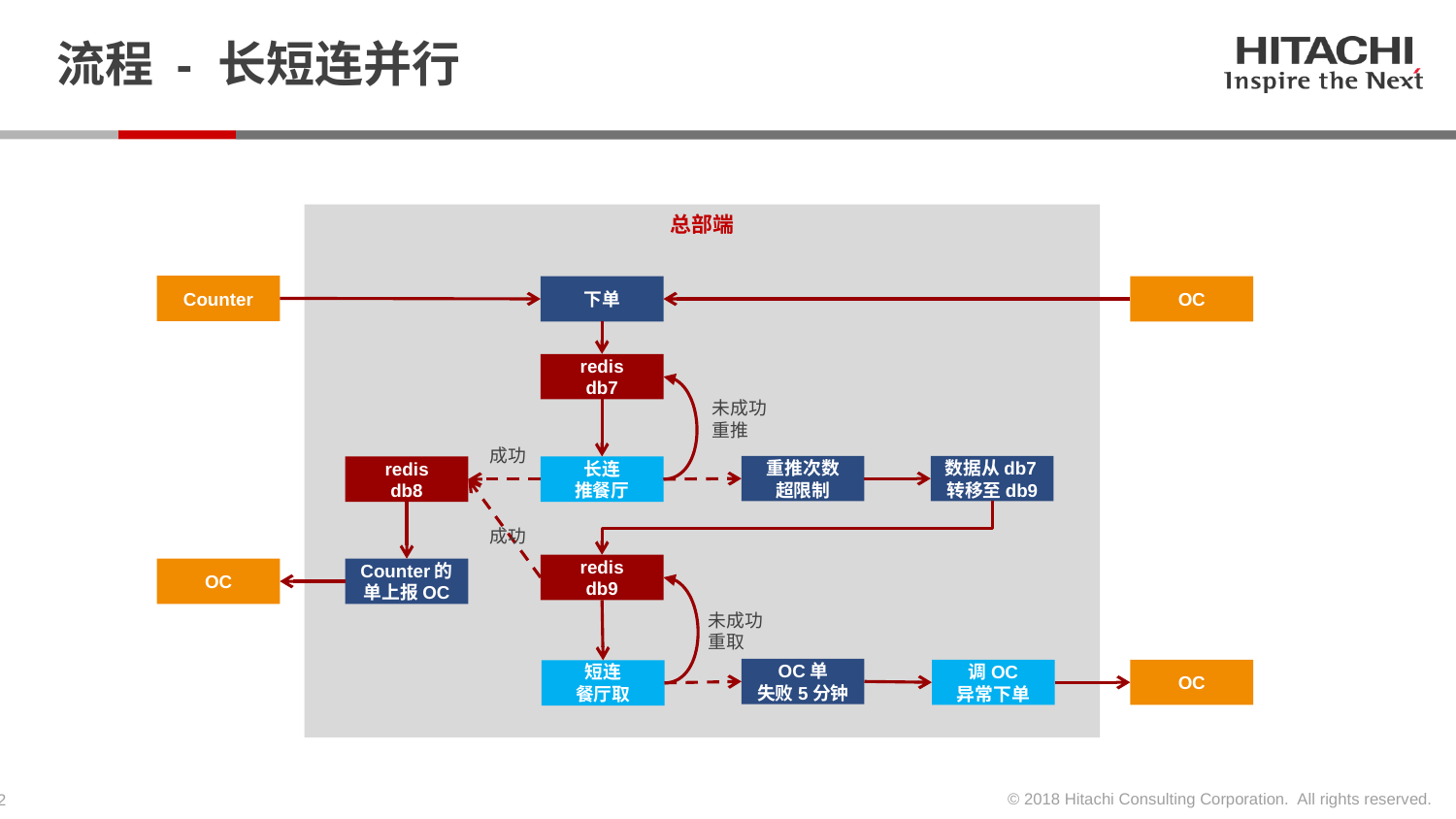

# 流程 - 长短连并行
总部端
Counter
下单
OC
redis
db7
未成功
重推
成功
重推次数
超限制
数据从db7转移至db9
redis
db8
长连
推餐厅
成功
redis
db9
OC
Counter的单上报OC
未成功
重取
OC单
失败5分钟
调OC
异常下单
OC
短连
餐厅取